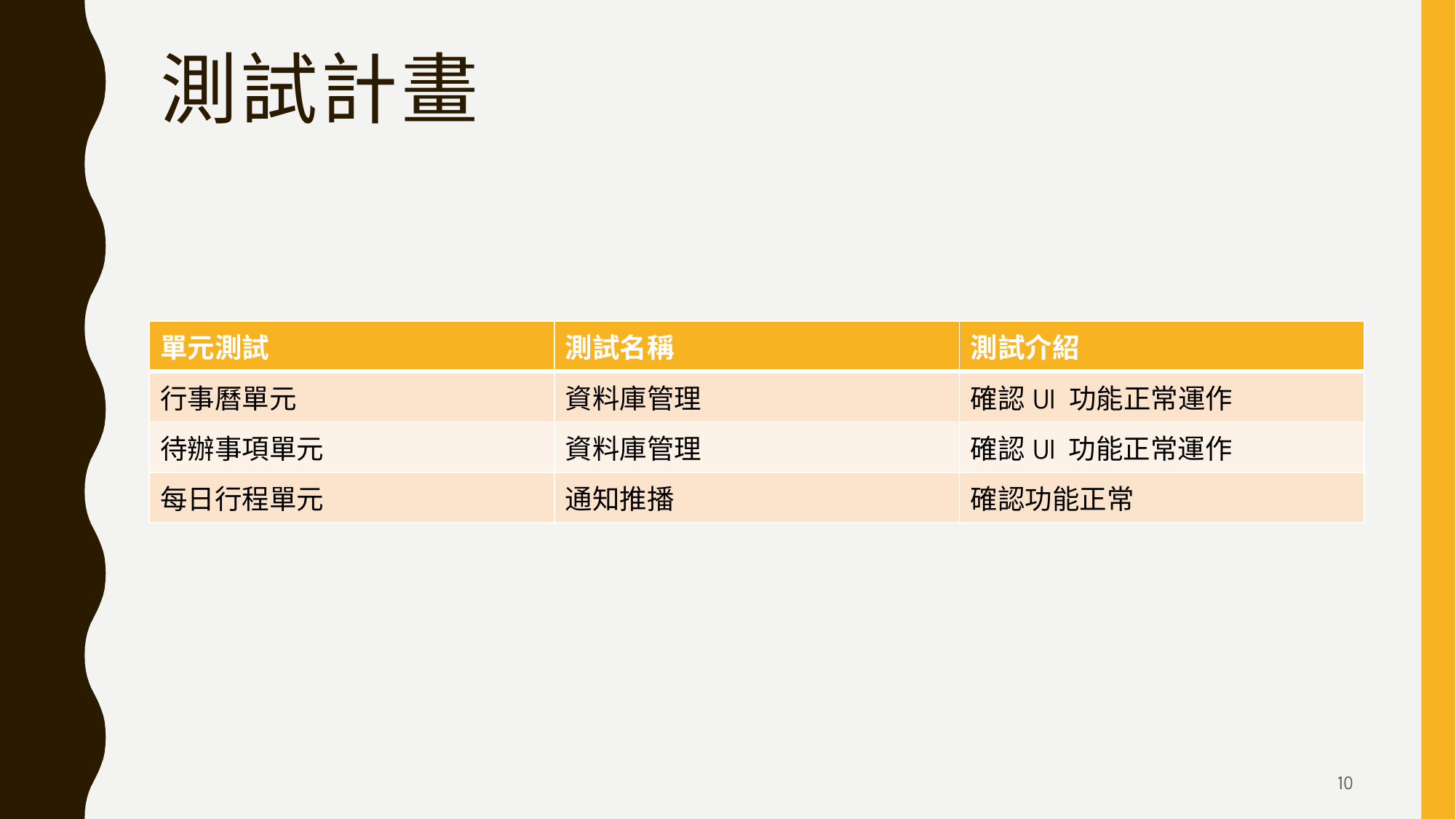

# 測試計畫
| 單元測試 | 測試名稱 | 測試介紹 |
| --- | --- | --- |
| 行事曆單元 | 資料庫管理 | 確認UI 功能正常運作 |
| 待辦事項單元 | 資料庫管理 | 確認UI 功能正常運作 |
| 每日行程單元 | 通知推播 | 確認功能正常 |
10